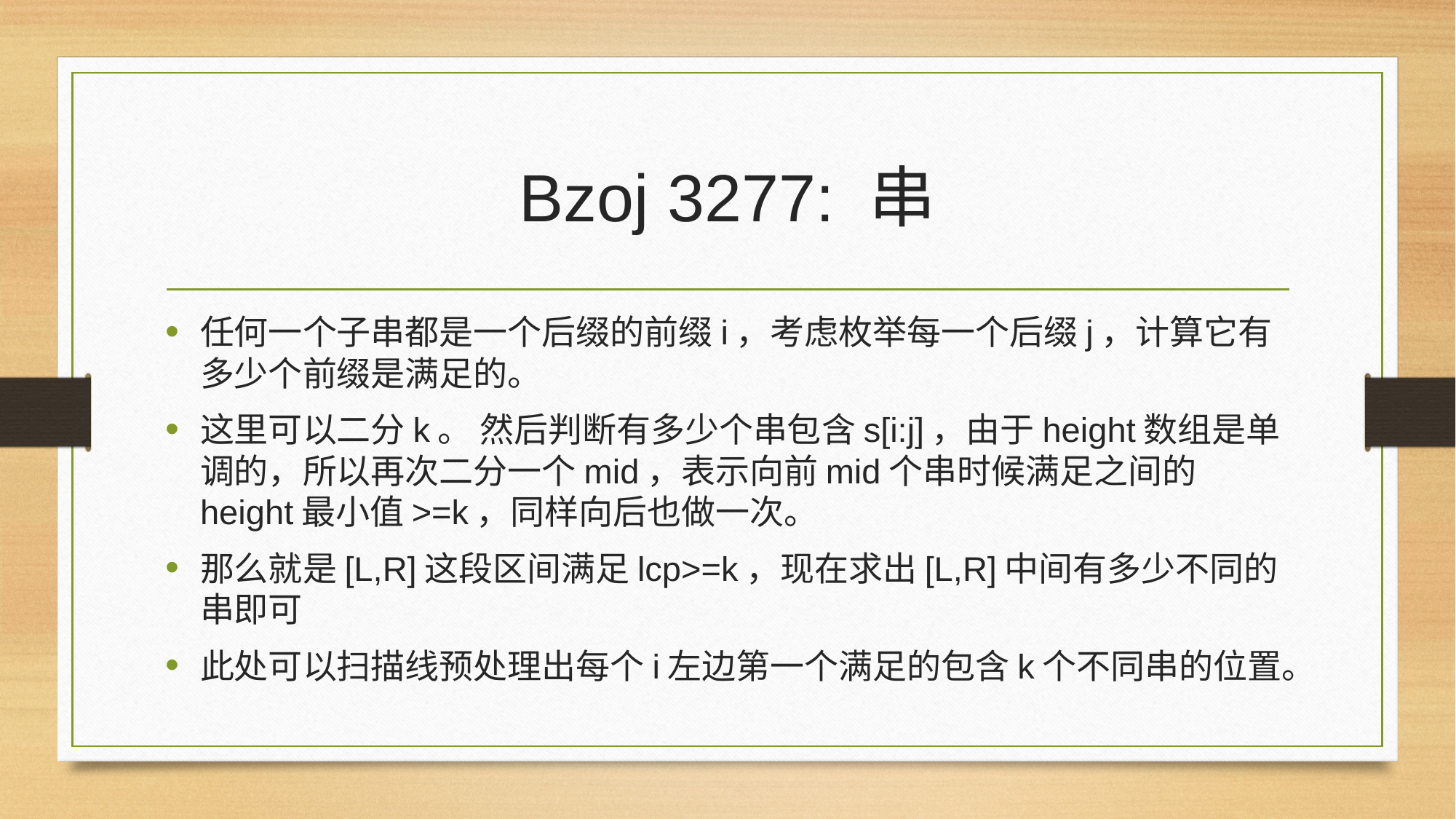

# Bzoj 3277: 串
任何一个子串都是一个后缀的前缀i，考虑枚举每一个后缀j，计算它有多少个前缀是满足的。
这里可以二分k。 然后判断有多少个串包含s[i:j]，由于height数组是单调的，所以再次二分一个mid，表示向前mid个串时候满足之间的height最小值>=k，同样向后也做一次。
那么就是[L,R]这段区间满足lcp>=k，现在求出[L,R]中间有多少不同的串即可
此处可以扫描线预处理出每个i左边第一个满足的包含k个不同串的位置。